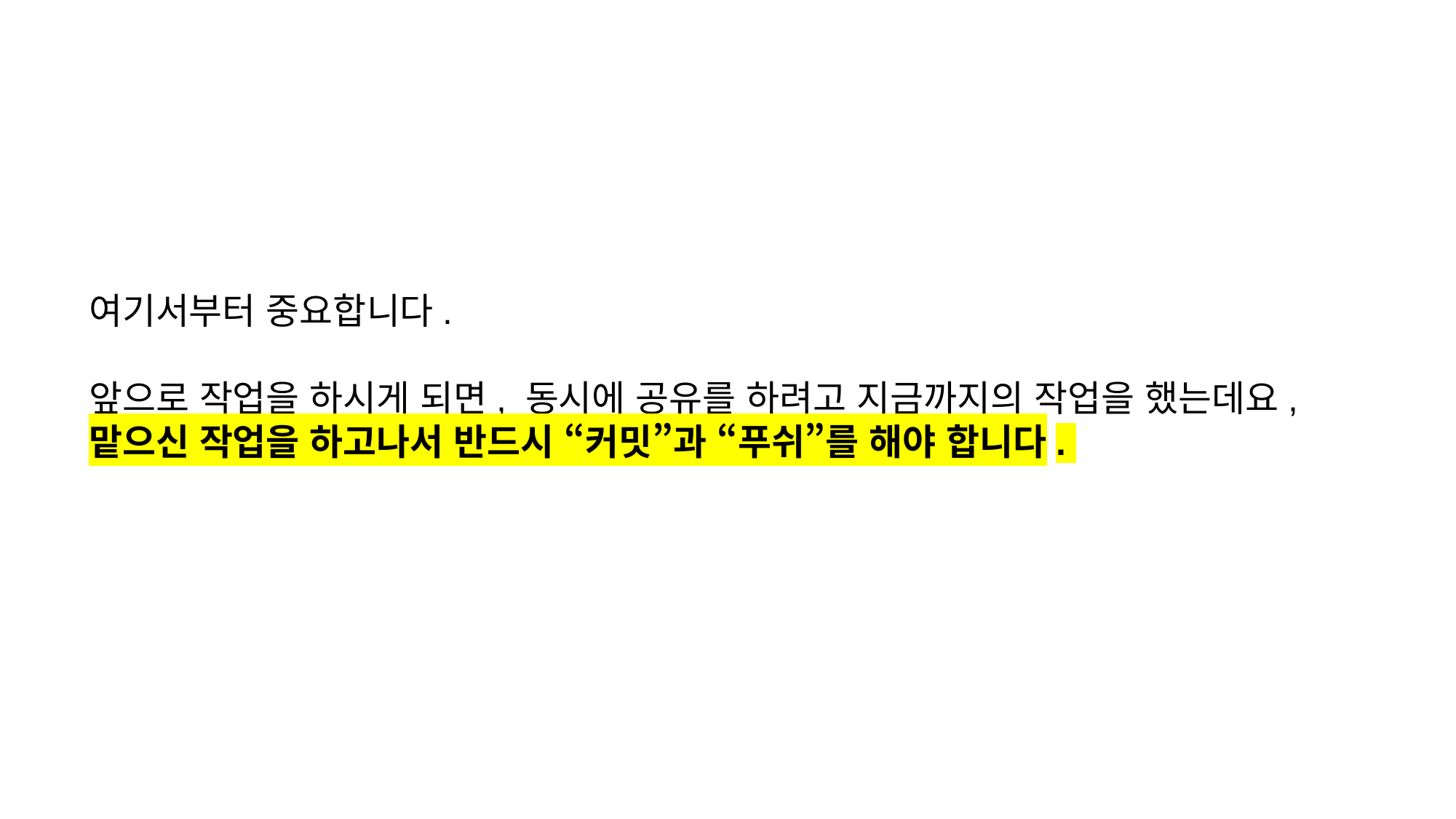

여기서부터 중요합니다.

앞으로 작업을 하시게 되면, 동시에 공유를 하려고 지금까지의 작업을 했는데요,
맡으신 작업을 하고나서 반드시 “커밋”과 “푸쉬”를 해야 합니다.